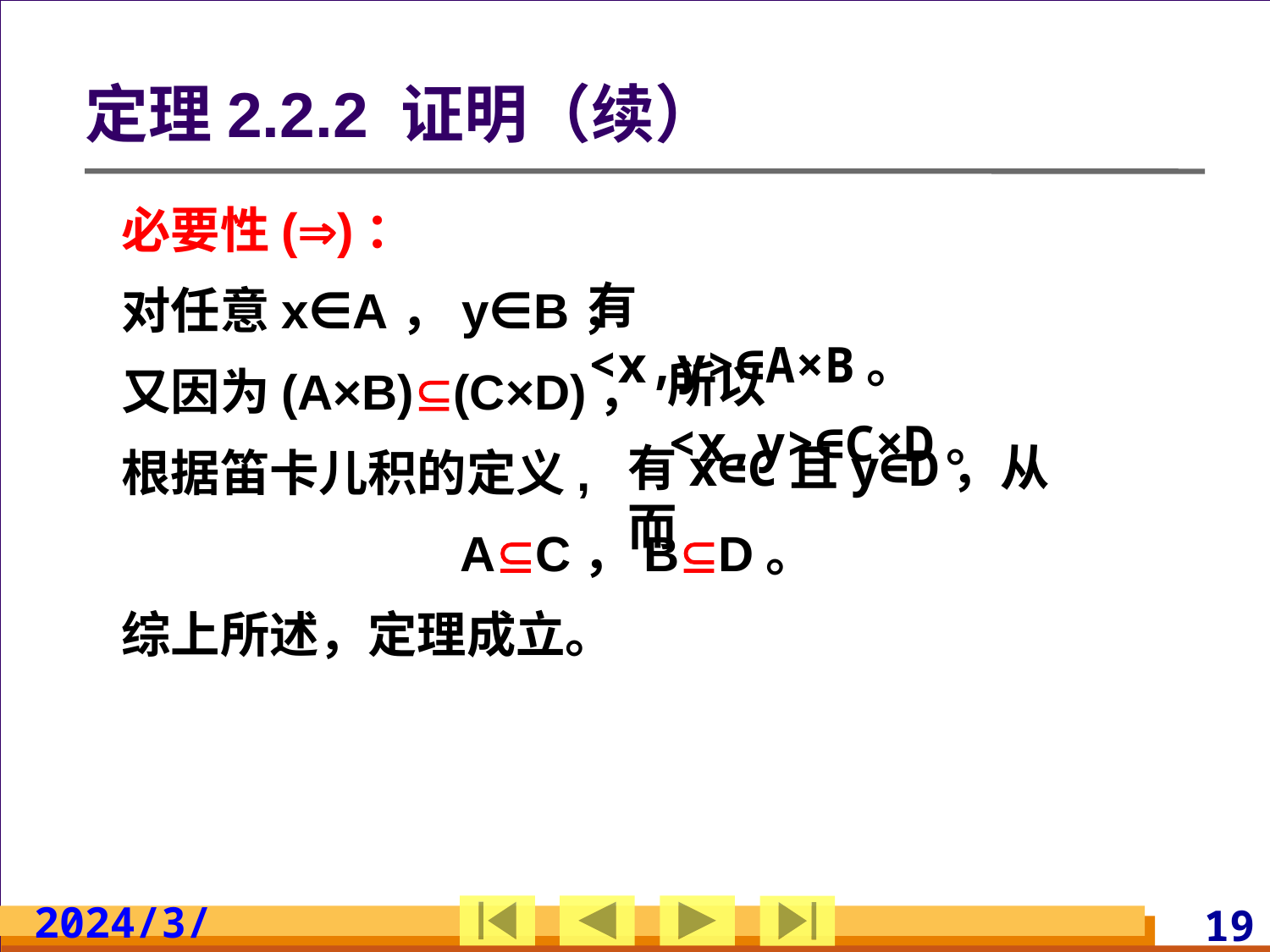

# 定理2.2.2 证明（续）
必要性(⇒)：
对任意x∈A，y∈B，
又因为(A×B)⊆(C×D)，
根据笛卡儿积的定义,
A⊆C，B⊆D。
综上所述，定理成立。
有<x,y>∈A×B。
所以<x,y>∈C×D。
有x∈C且y∈D，从而
2024/3/10